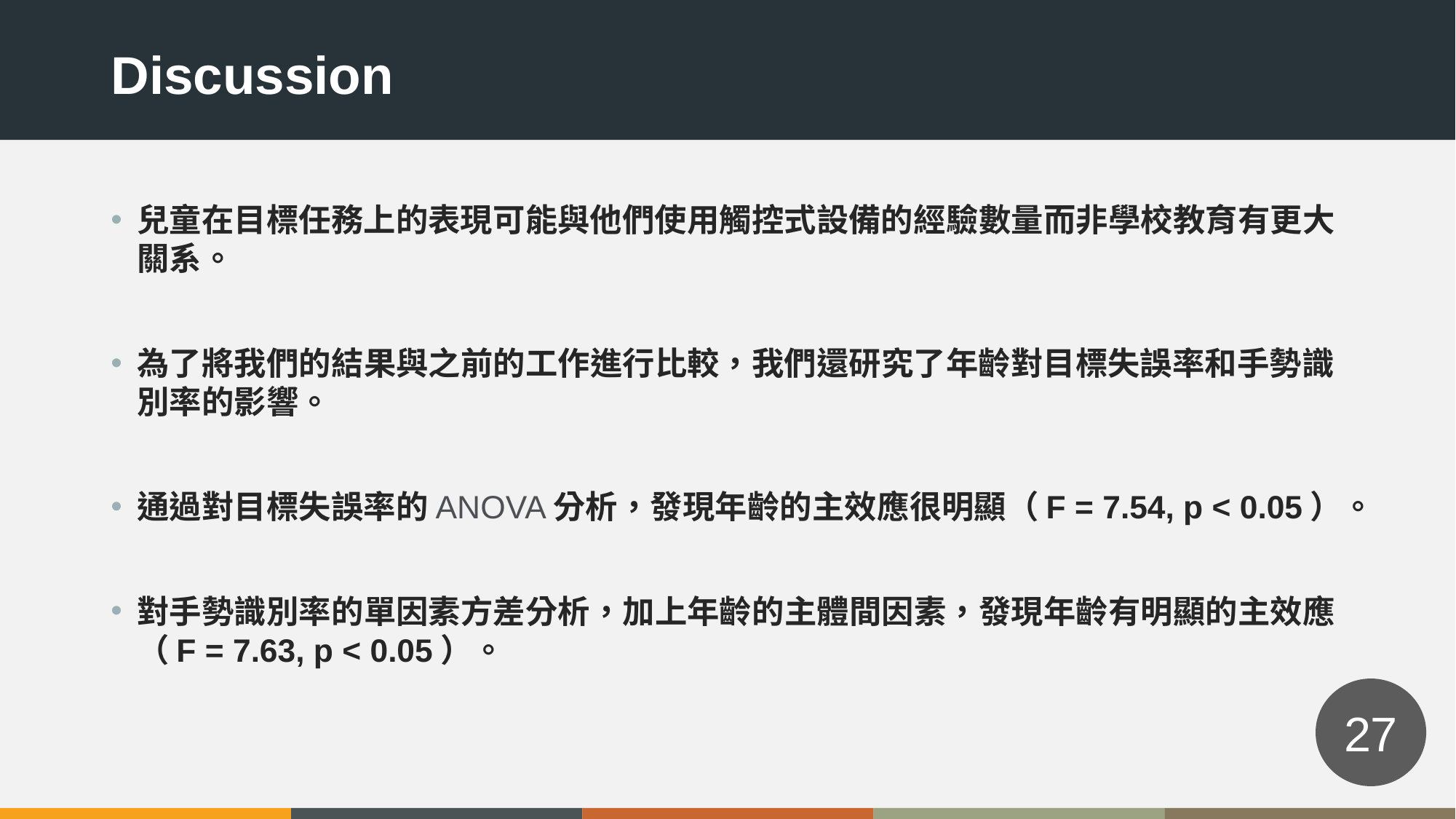

Discussion
兒童在目標任務上的表現可能與他們使用觸控式設備的經驗數量而非學校教育有更大關系。

為了將我們的結果與之前的工作進行比較，我們還研究了年齡對目標失誤率和手勢識別率的影響。

通過對目標失誤率的ANOVA分析，發現年齡的主效應很明顯（F = 7.54, p < 0.05）。

對手勢識別率的單因素方差分析，加上年齡的主體間因素，發現年齡有明顯的主效應（F = 7.63, p < 0.05）。
27